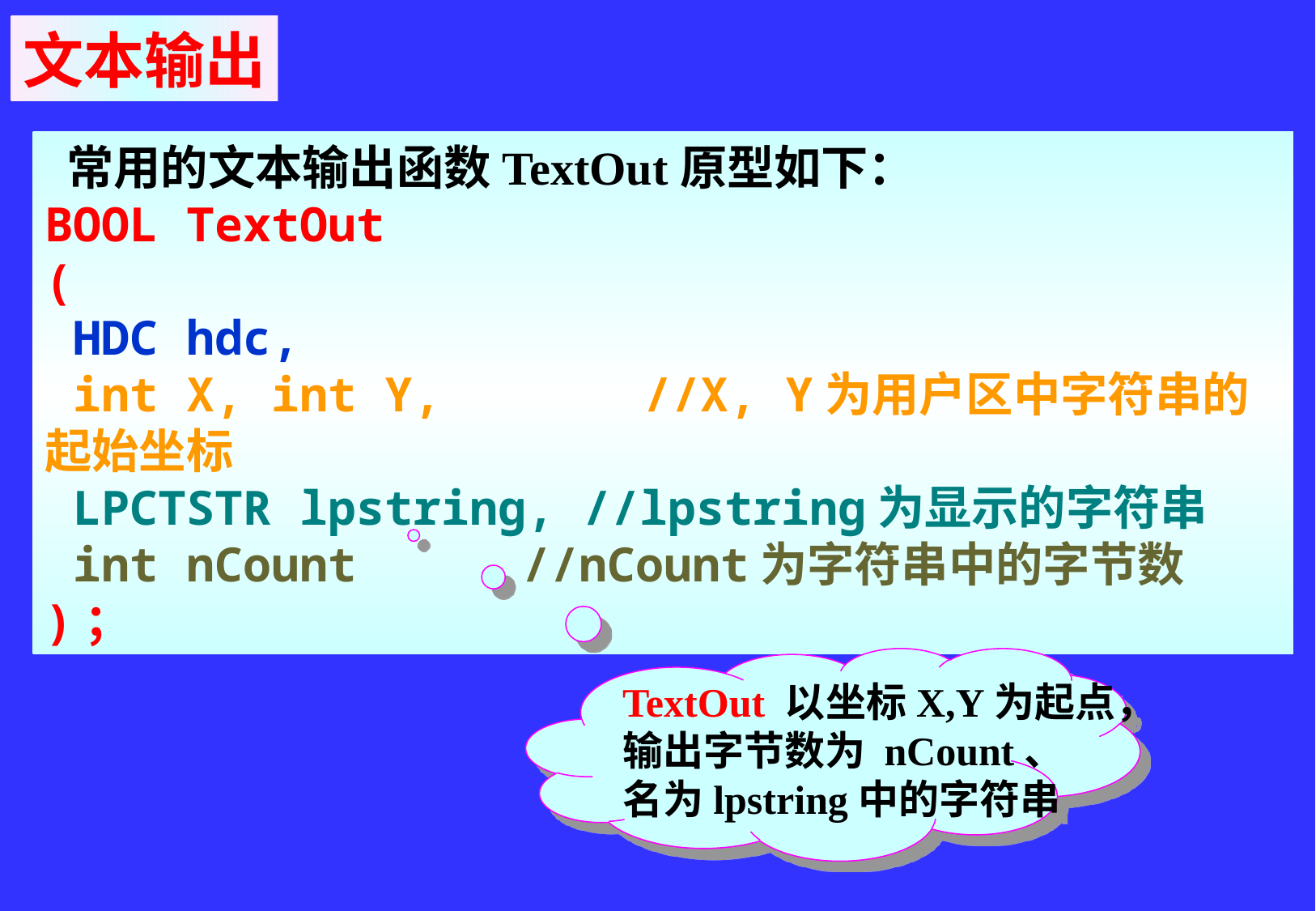

文本输出
 常用的文本输出函数TextOut原型如下：
BOOL TextOut
(
 HDC hdc,
 int X, int Y,	    //X, Y为用户区中字符串的起始坐标
 LPCTSTR lpstring, //lpstring为显示的字符串
 int nCount	    //nCount为字符串中的字节数
)；
TextOut 以坐标X,Y为起点，
输出字节数为 nCount、
名为lpstring中的字符串
11